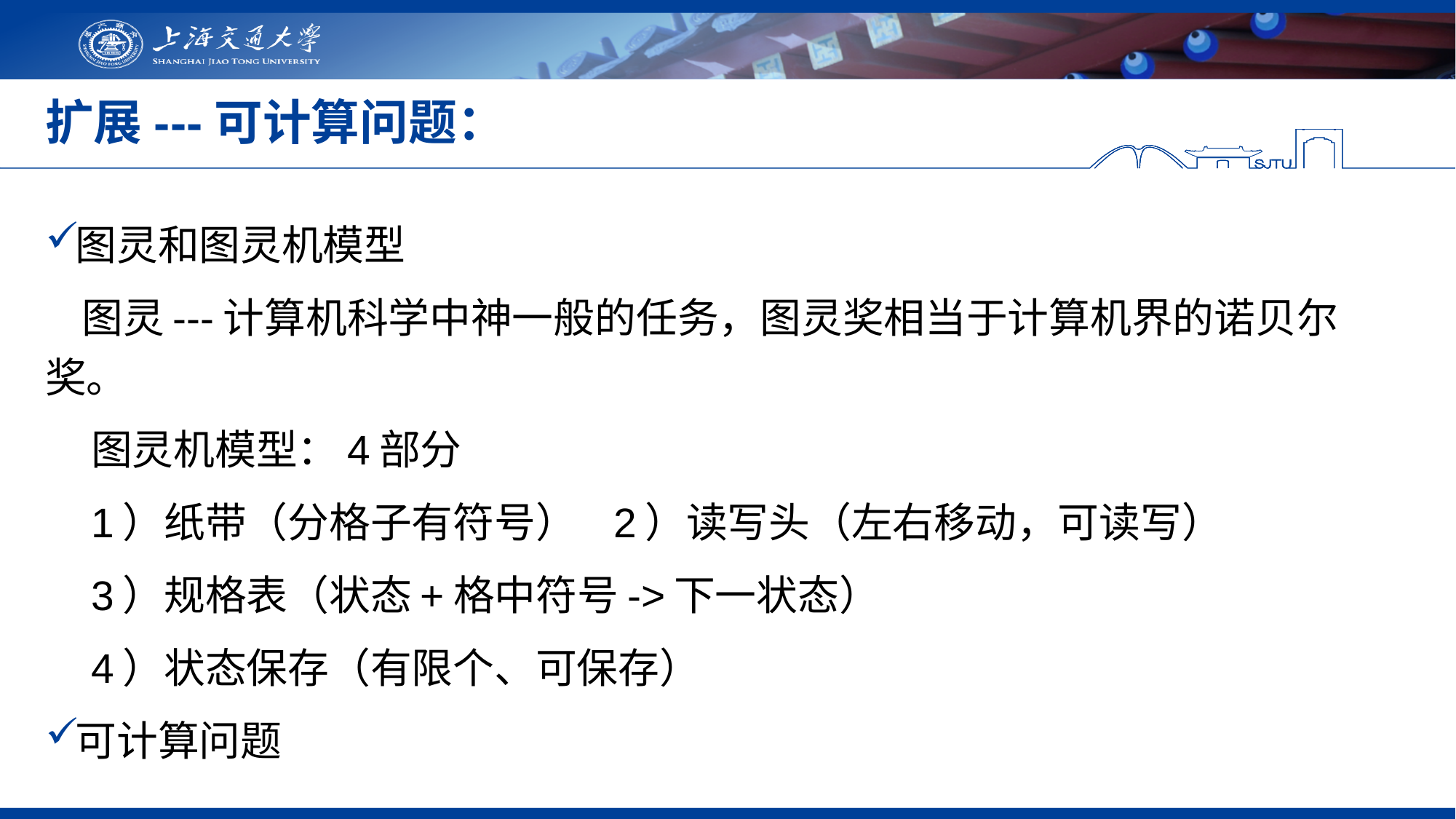

# 扩展---可计算问题：
图灵和图灵机模型
   图灵---计算机科学中神一般的任务，图灵奖相当于计算机界的诺贝尔奖。
    图灵机模型：4部分
    1）纸带（分格子有符号）   2）读写头（左右移动，可读写）
    3）规格表（状态+格中符号->下一状态）
    4）状态保存（有限个、可保存）
可计算问题